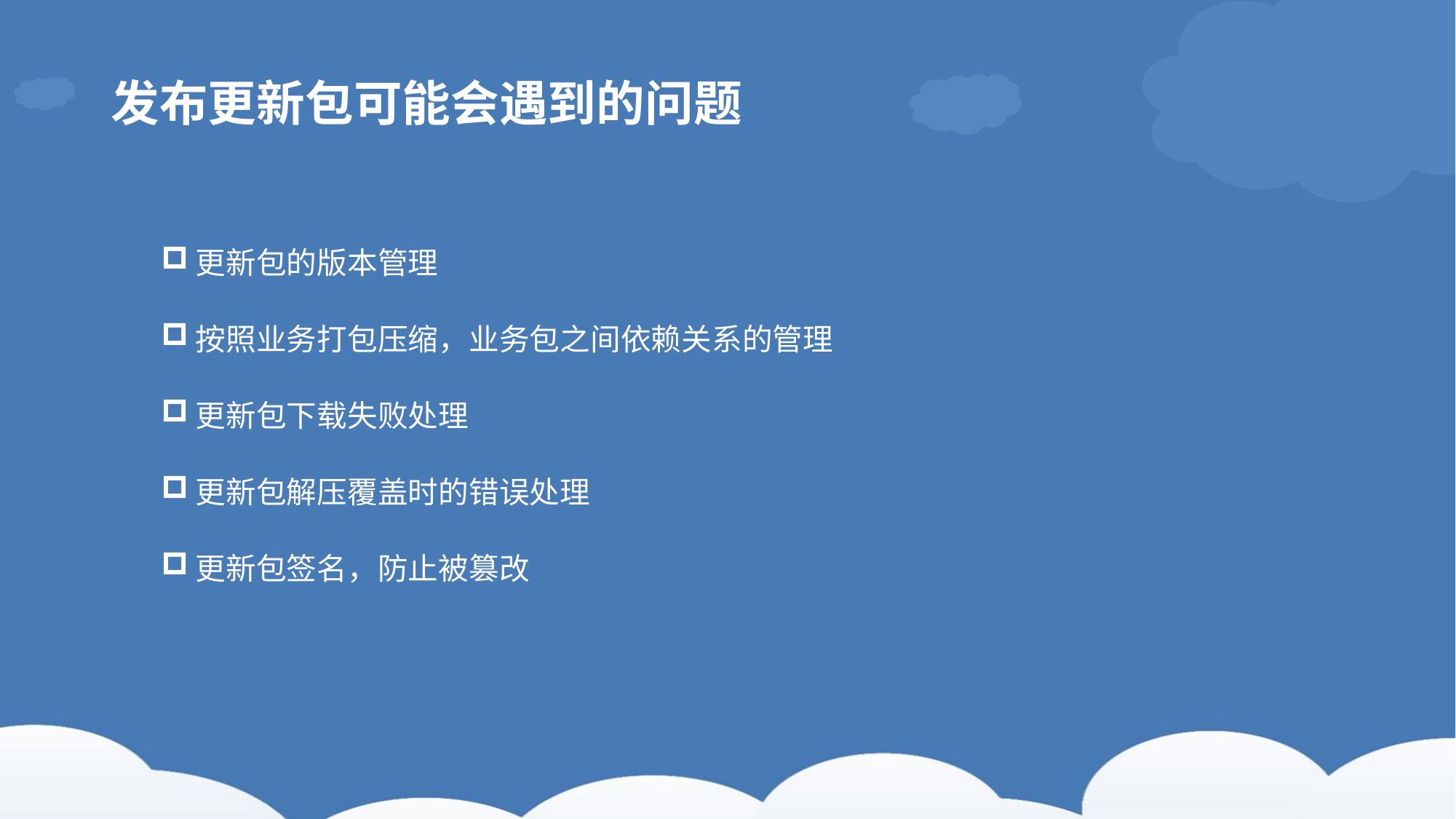

# 发布更新包可能会遇到的问题
更新包的版本管理
按照业务打包压缩，业务包之间依赖关系的管理
更新包下载失败处理
更新包解压覆盖时的错误处理
更新包签名，防止被篡改